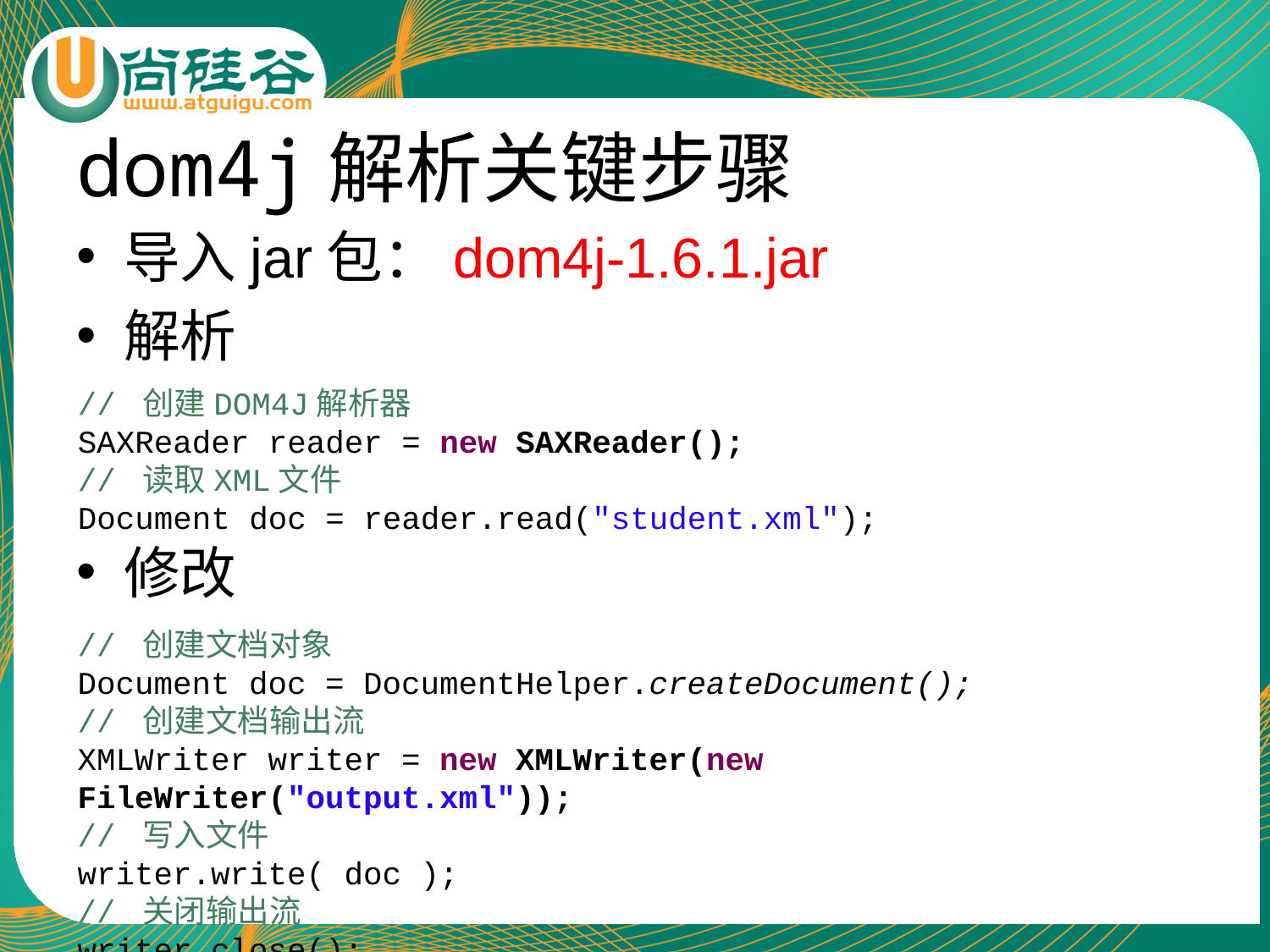

# dom4j解析关键步骤
导入jar包：dom4j-1.6.1.jar
解析

修改
// 创建DOM4J解析器
SAXReader reader = new SAXReader();
// 读取XML文件
Document doc = reader.read("student.xml");
// 创建文档对象
Document doc = DocumentHelper.createDocument();
// 创建文档输出流
XMLWriter writer = new XMLWriter(new FileWriter("output.xml"));
// 写入文件
writer.write( doc );
// 关闭输出流
writer.close();